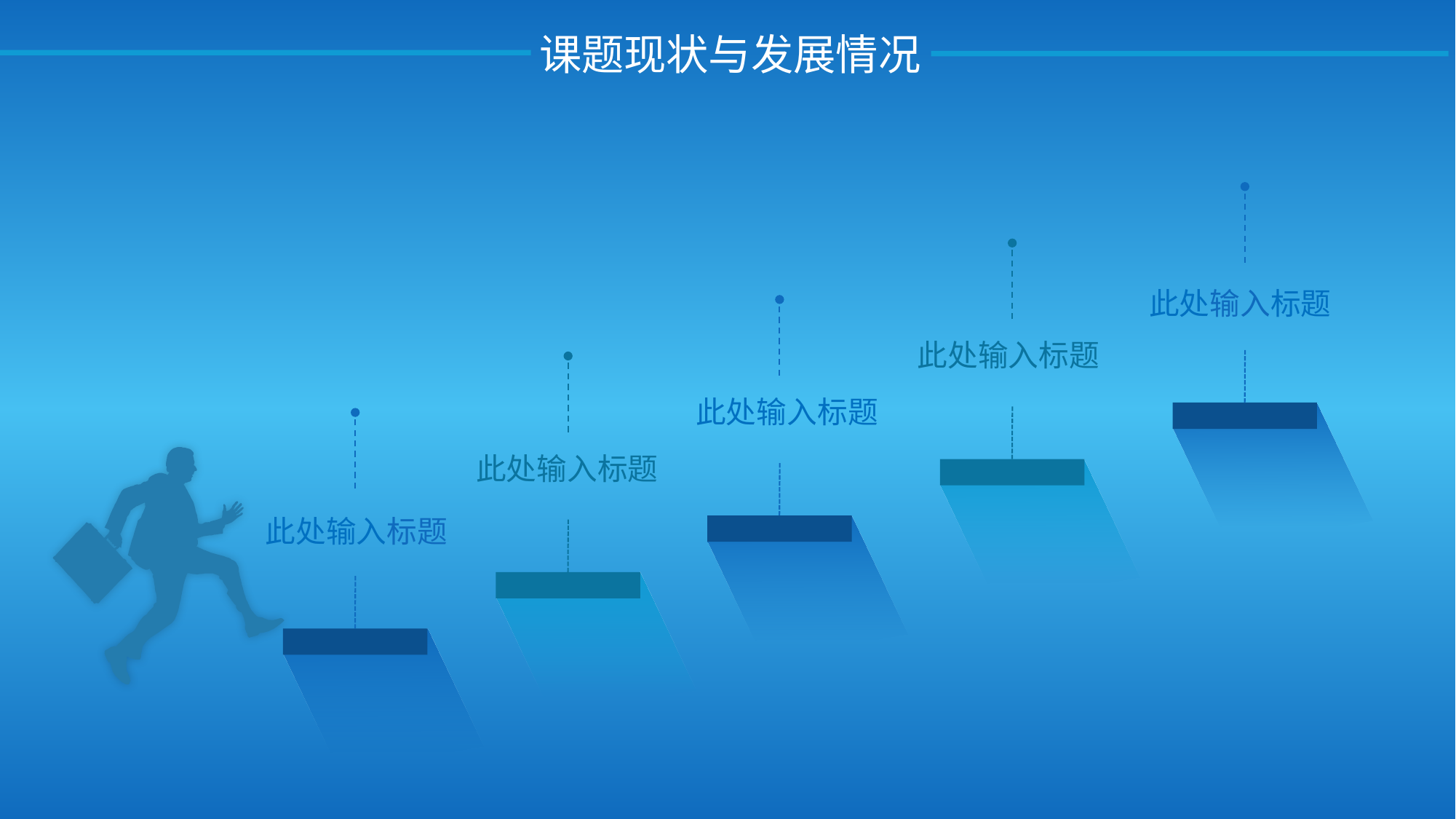

课题现状与发展情况

此处输入标题

此处输入标题

此处输入标题

此处输入标题

此处输入标题